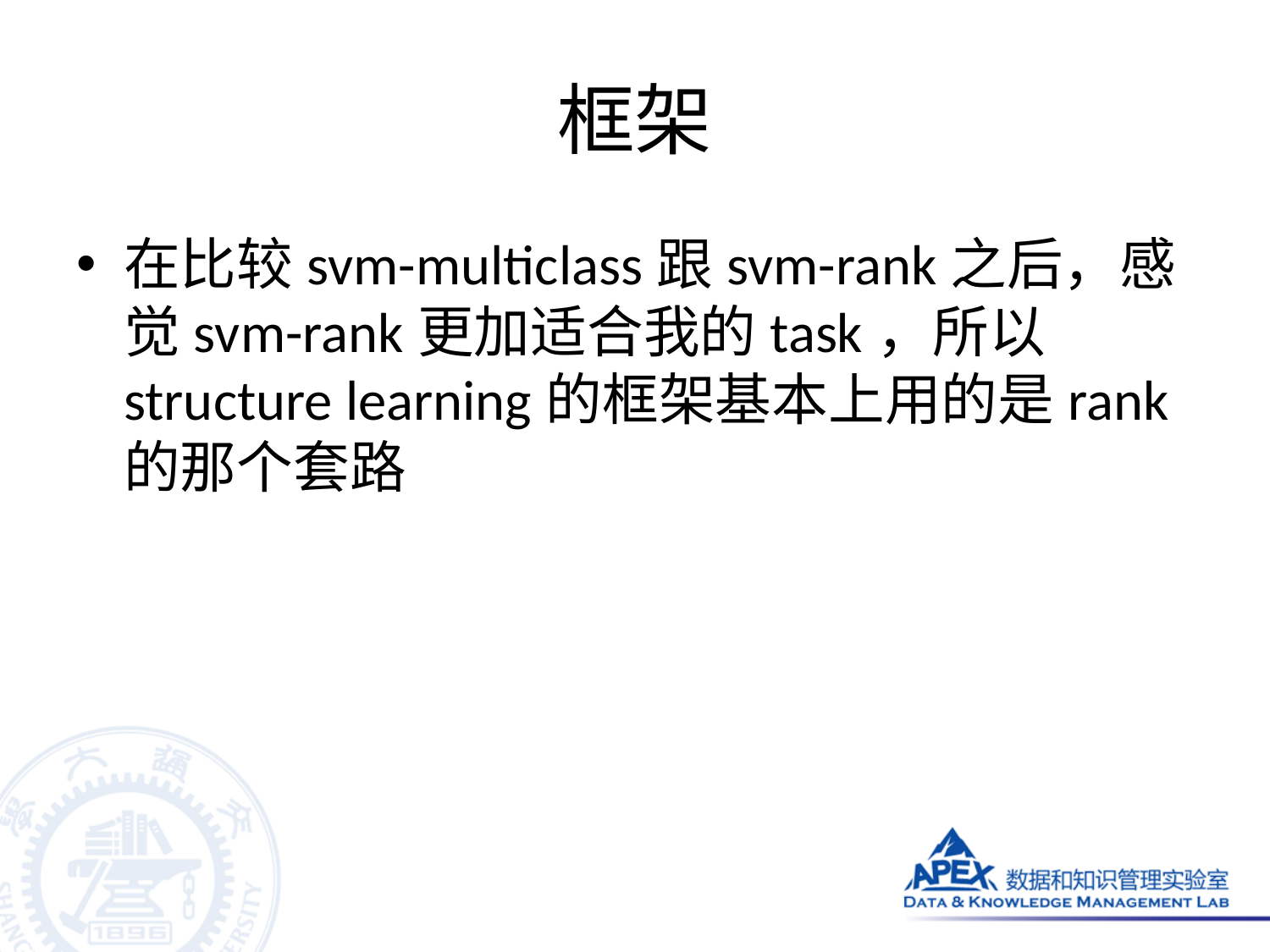

# 框架
在比较svm-multiclass跟svm-rank之后，感觉svm-rank更加适合我的task，所以structure learning的框架基本上用的是rank的那个套路